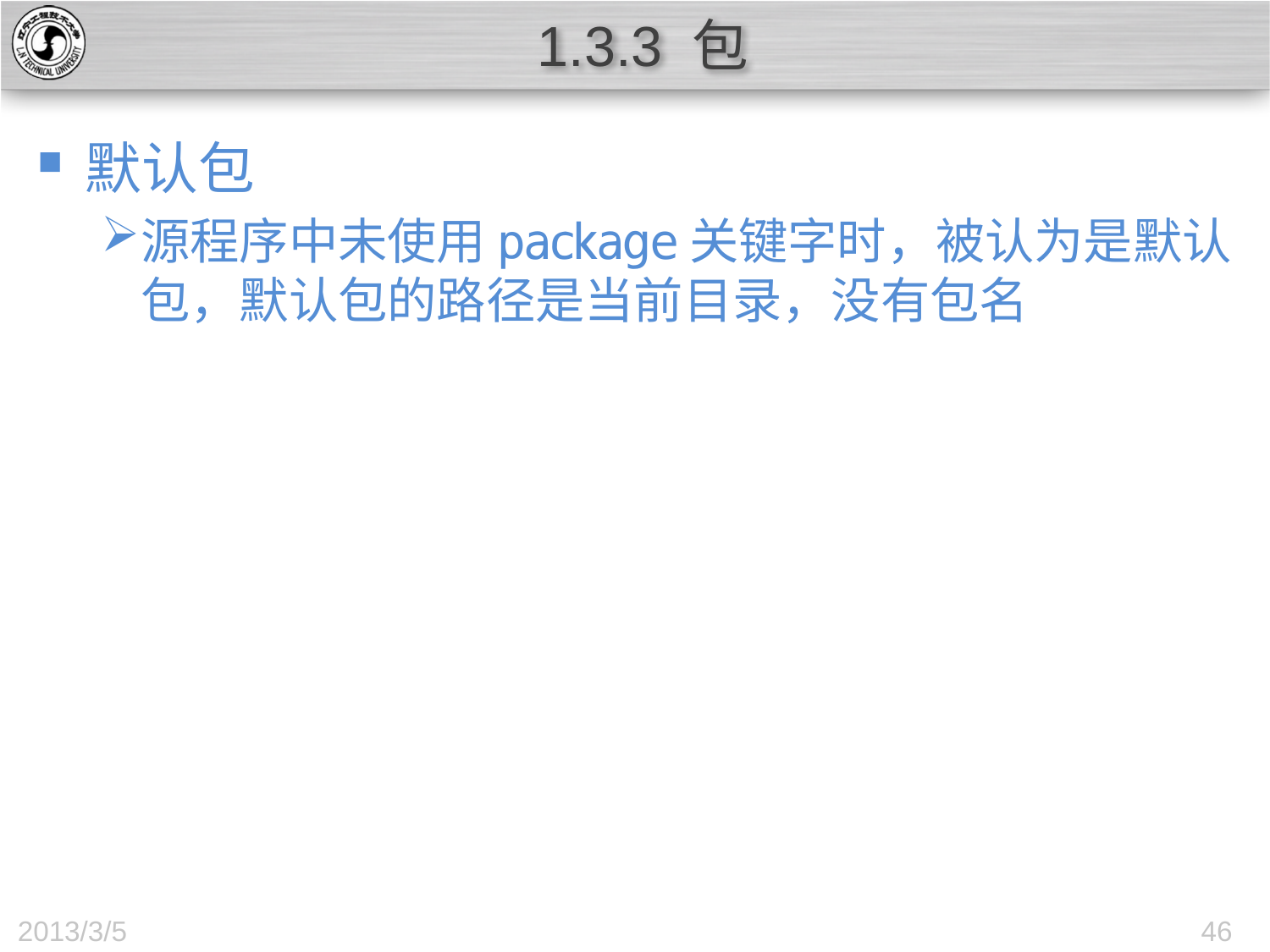

# 1.3.3 包
默认包
源程序中未使用package关键字时，被认为是默认包，默认包的路径是当前目录，没有包名
2013/3/5
46